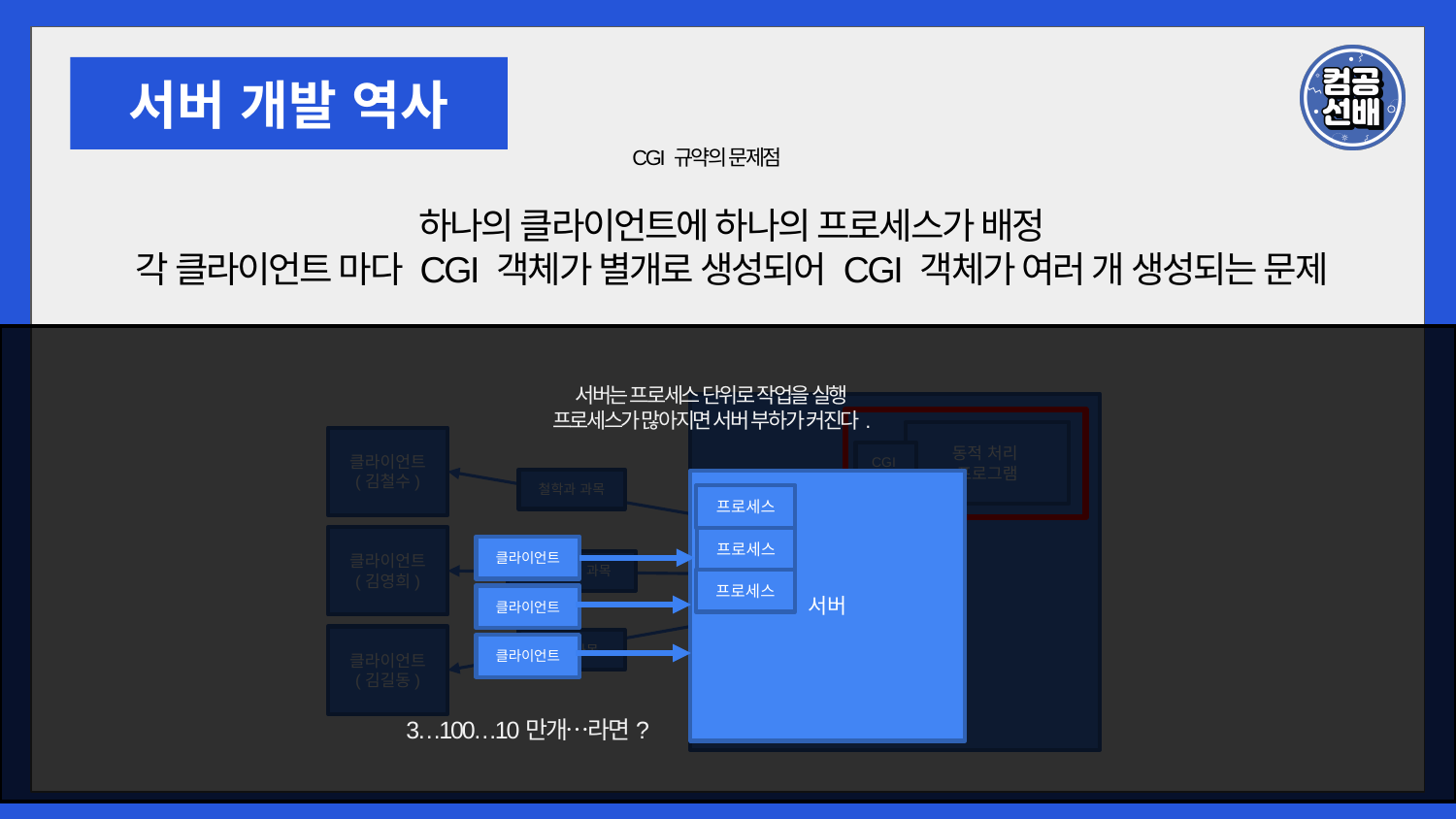

서버 개발 역사
CGI 규약의 문제점
하나의 클라이언트에 하나의 프로세스가 배정
각 클라이언트 마다 CGI 객체가 별개로 생성되어 CGI 객체가 여러 개 생성되는 문제

서버는 프로세스 단위로 작업을 실행
프로세스가 많아지면 서버 부하가 커진다.
서버

동적 처리
프로그램
클라이언트
(김철수)
CGI
철학과 과목
클라이언트
(김영희)
경영학과 과목
클라이언트
(김길동)
컴공 과목
서버
프로세스
프로세스
클라이언트
프로세스
클라이언트
클라이언트
3…100…10만개…라면?